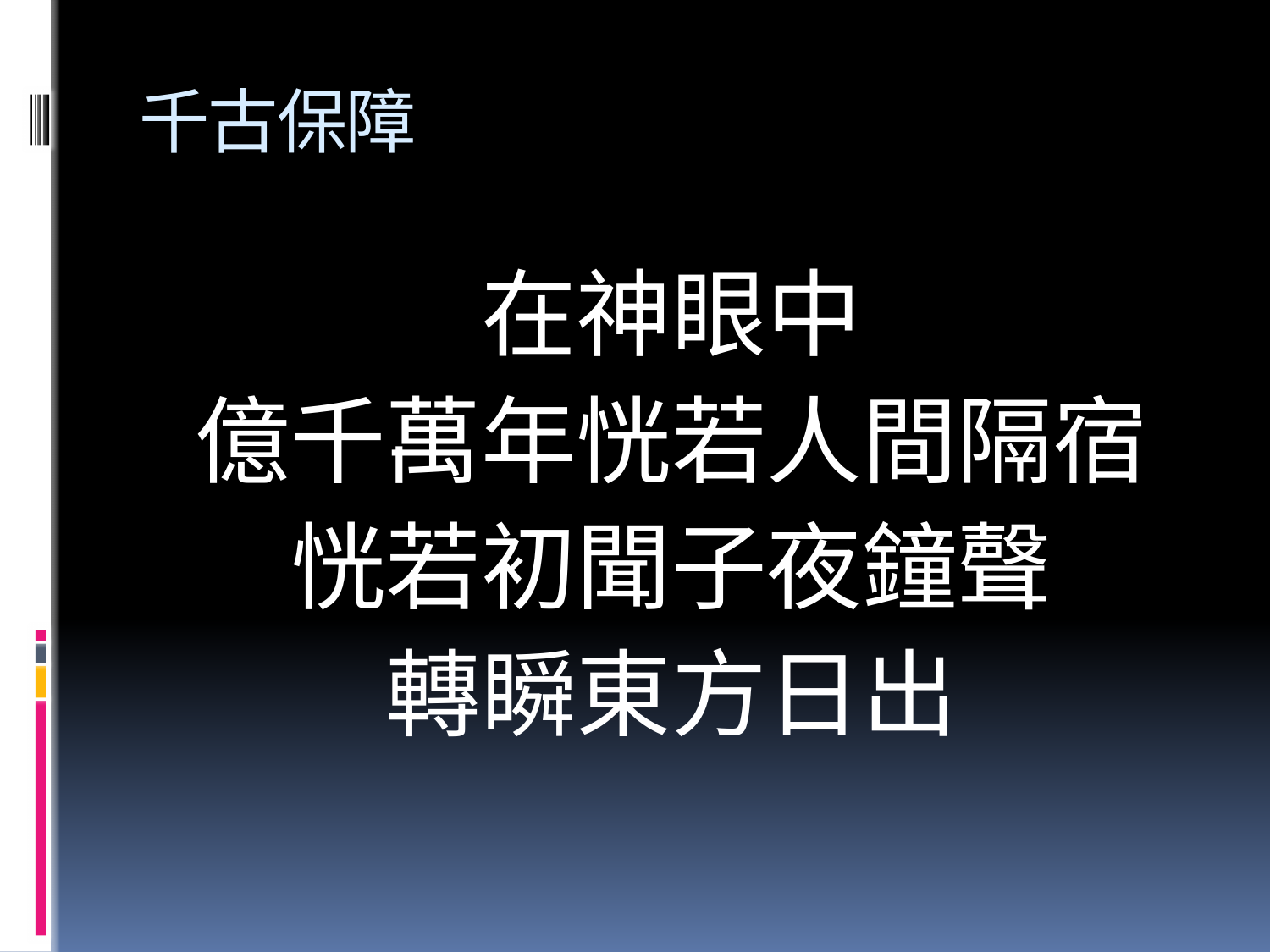

# 千古保障
在神眼中
億千萬年恍若人間隔宿
恍若初聞子夜鐘聲
轉瞬東方日出